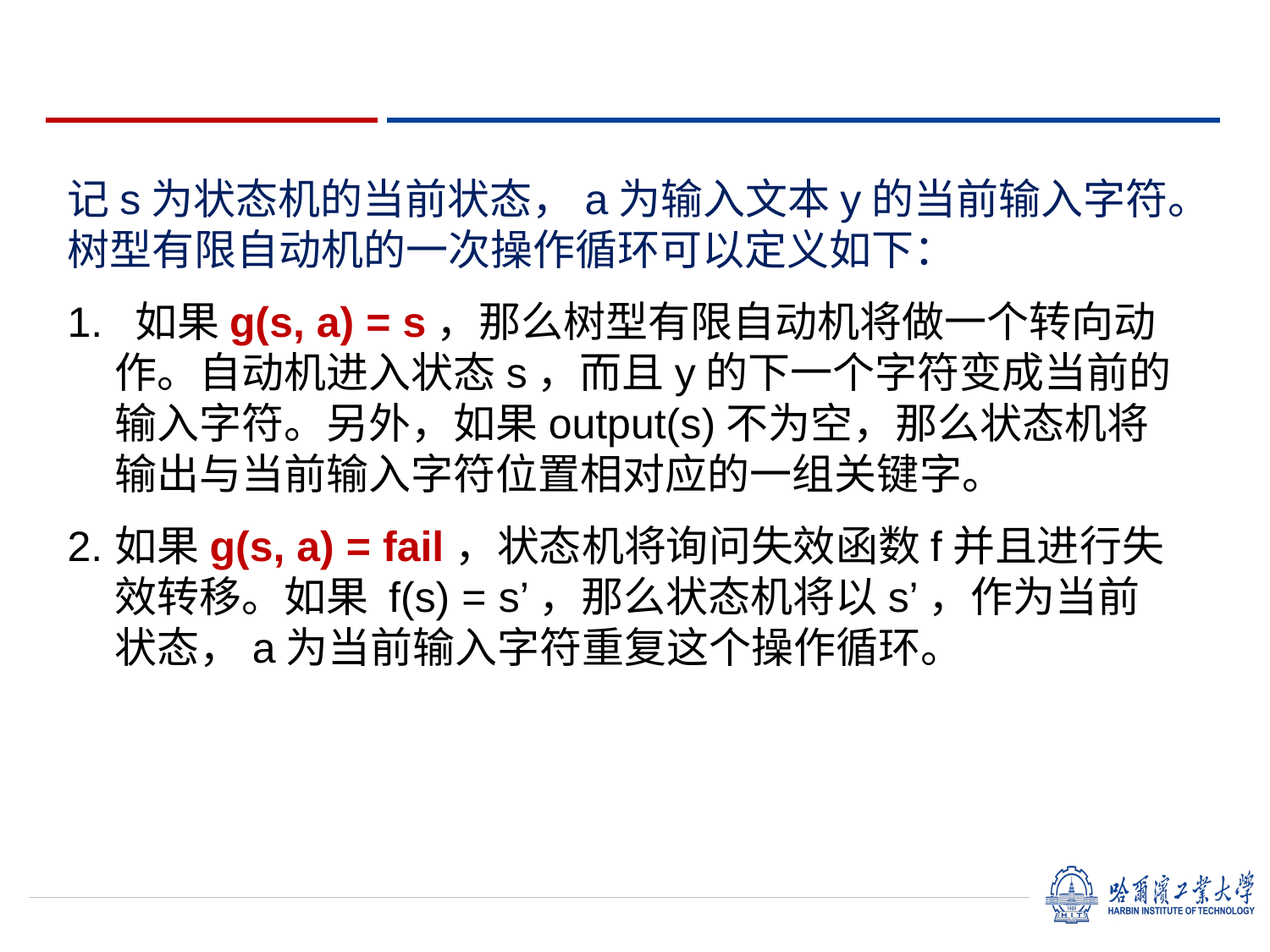

记s为状态机的当前状态，a为输入文本y的当前输入字符。树型有限自动机的一次操作循环可以定义如下：
 如果g(s, a) = s，那么树型有限自动机将做一个转向动作。自动机进入状态s，而且y的下一个字符变成当前的输入字符。另外，如果output(s)不为空，那么状态机将输出与当前输入字符位置相对应的一组关键字。
如果g(s, a) = fail，状态机将询问失效函数f并且进行失效转移。如果 f(s) = s’，那么状态机将以s’，作为当前状态，a为当前输入字符重复这个操作循环。